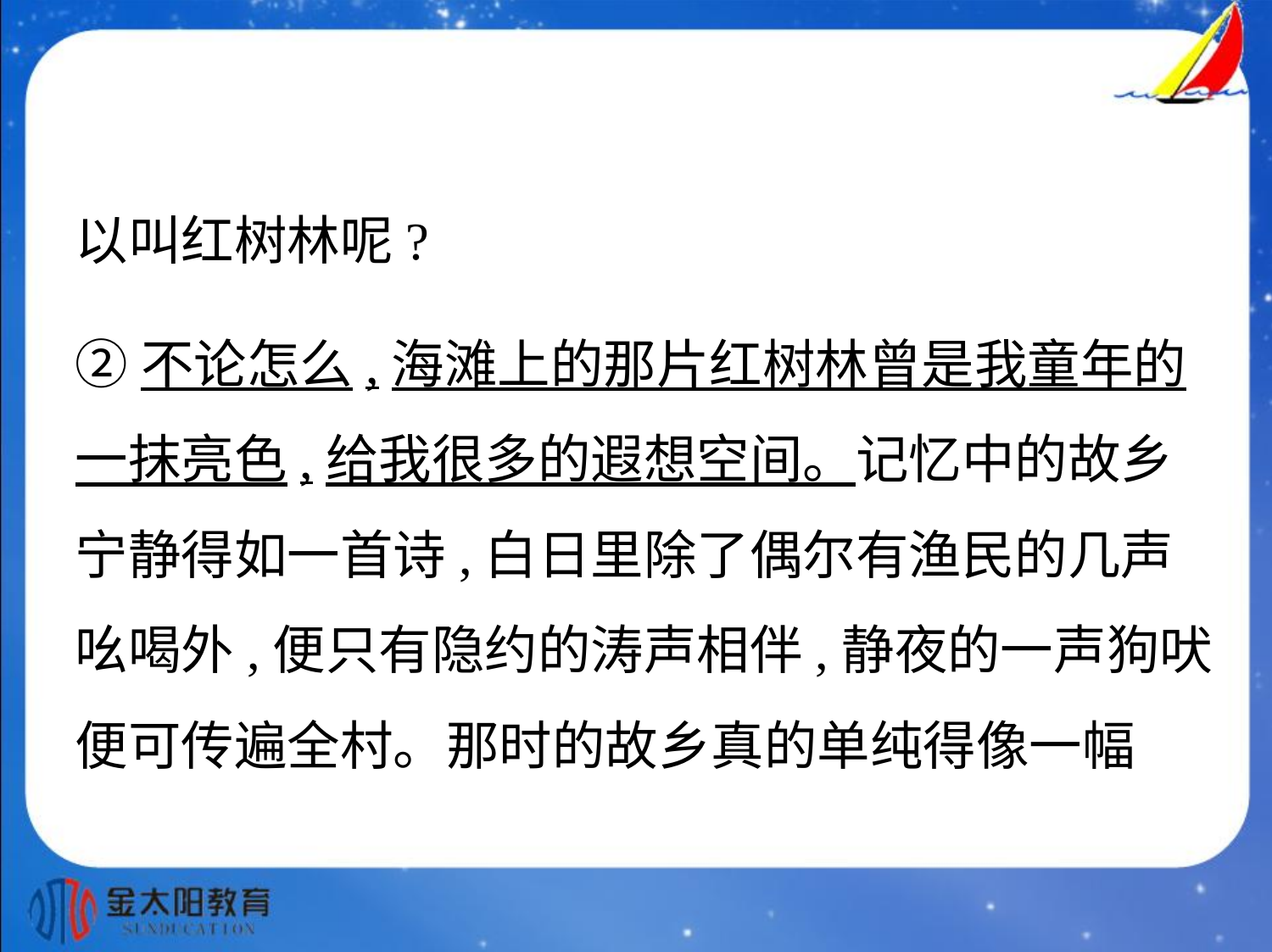

以叫红树林呢?
②不论怎么,海滩上的那片红树林曾是我童年的
一抹亮色,给我很多的遐想空间。记忆中的故乡
宁静得如一首诗,白日里除了偶尔有渔民的几声
吆喝外,便只有隐约的涛声相伴,静夜的一声狗吠
便可传遍全村。那时的故乡真的单纯得像一幅